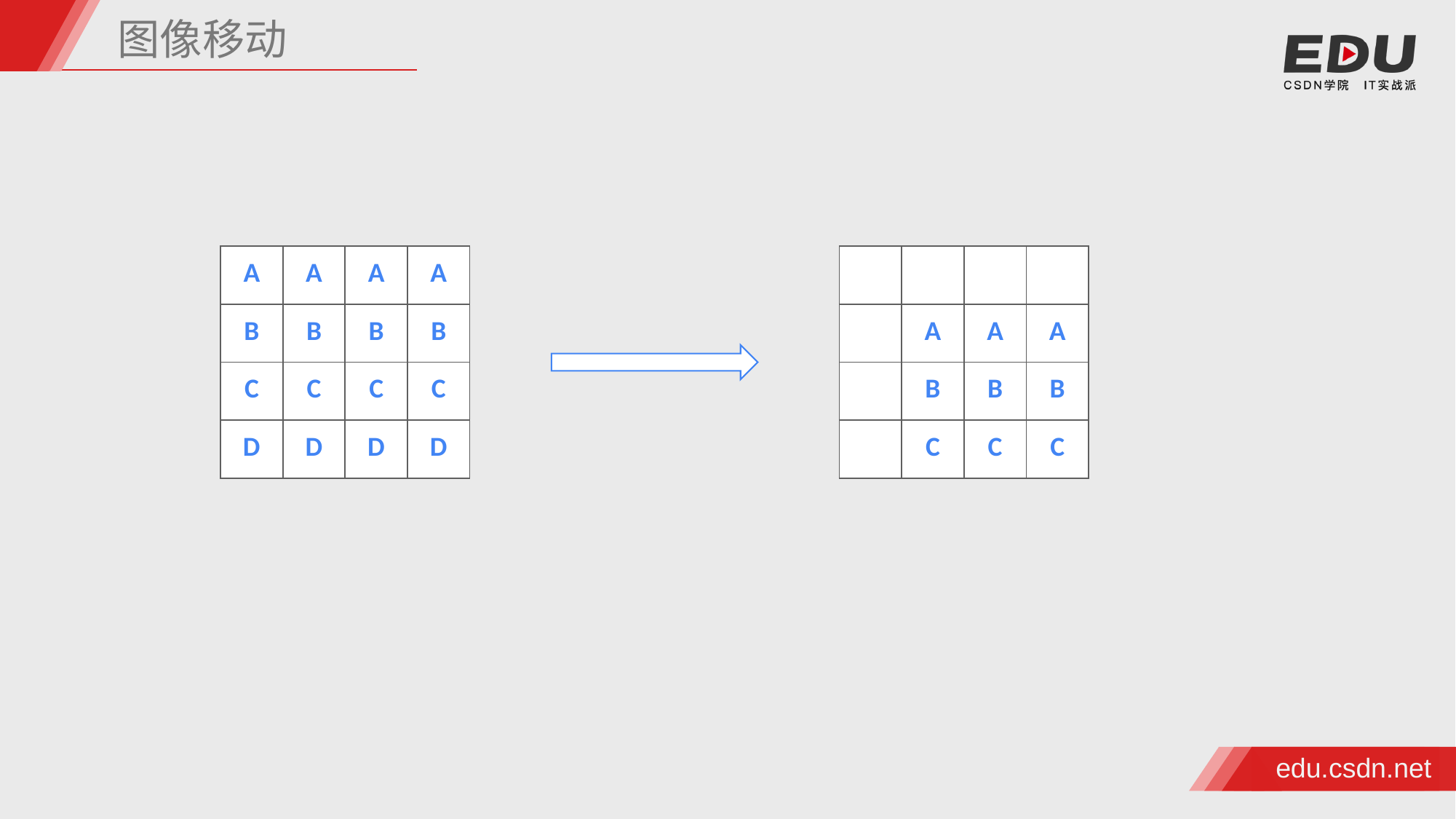

图像移动

| A | A | A | A |
| --- | --- | --- | --- |
| B | B | B | B |
| C | C | C | C |
| D | D | D | D |
|  |  |  |  |
| --- | --- | --- | --- |
|  | A | A | A |
|  | B | B | B |
|  | C | C | C |